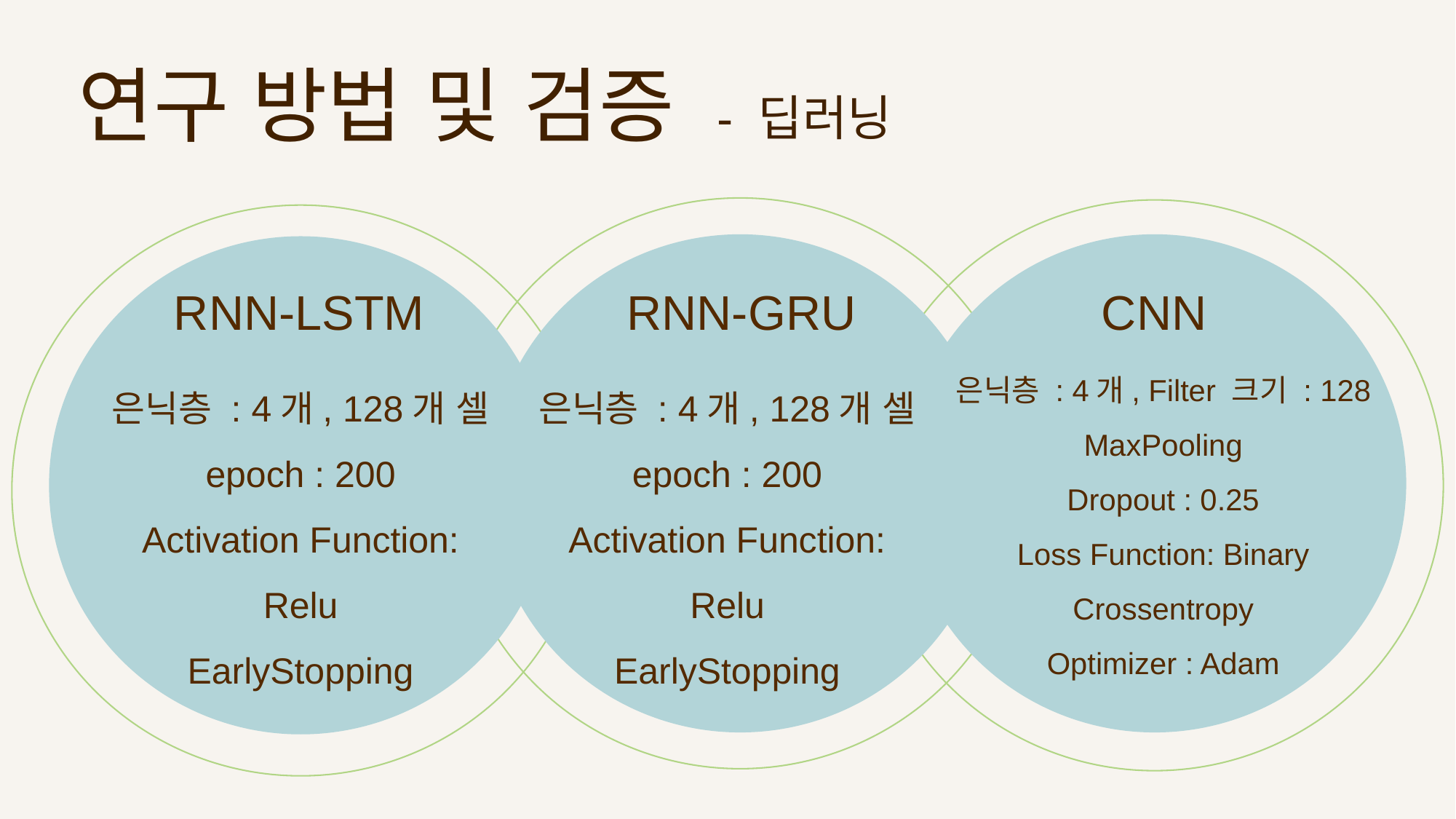

연구 방법 및 검증 - 딥러닝

RNN-LSTM
CNN
RNN-GRU
은닉층 : 4개, Filter 크기 : 128
MaxPooling
Dropout : 0.25
Loss Function: Binary Crossentropy
Optimizer : Adam
은닉층 : 4개, 128개 셀
epoch : 200
Activation Function: Relu
EarlyStopping
은닉층 : 4개, 128개 셀
epoch : 200
Activation Function: Relu
EarlyStopping